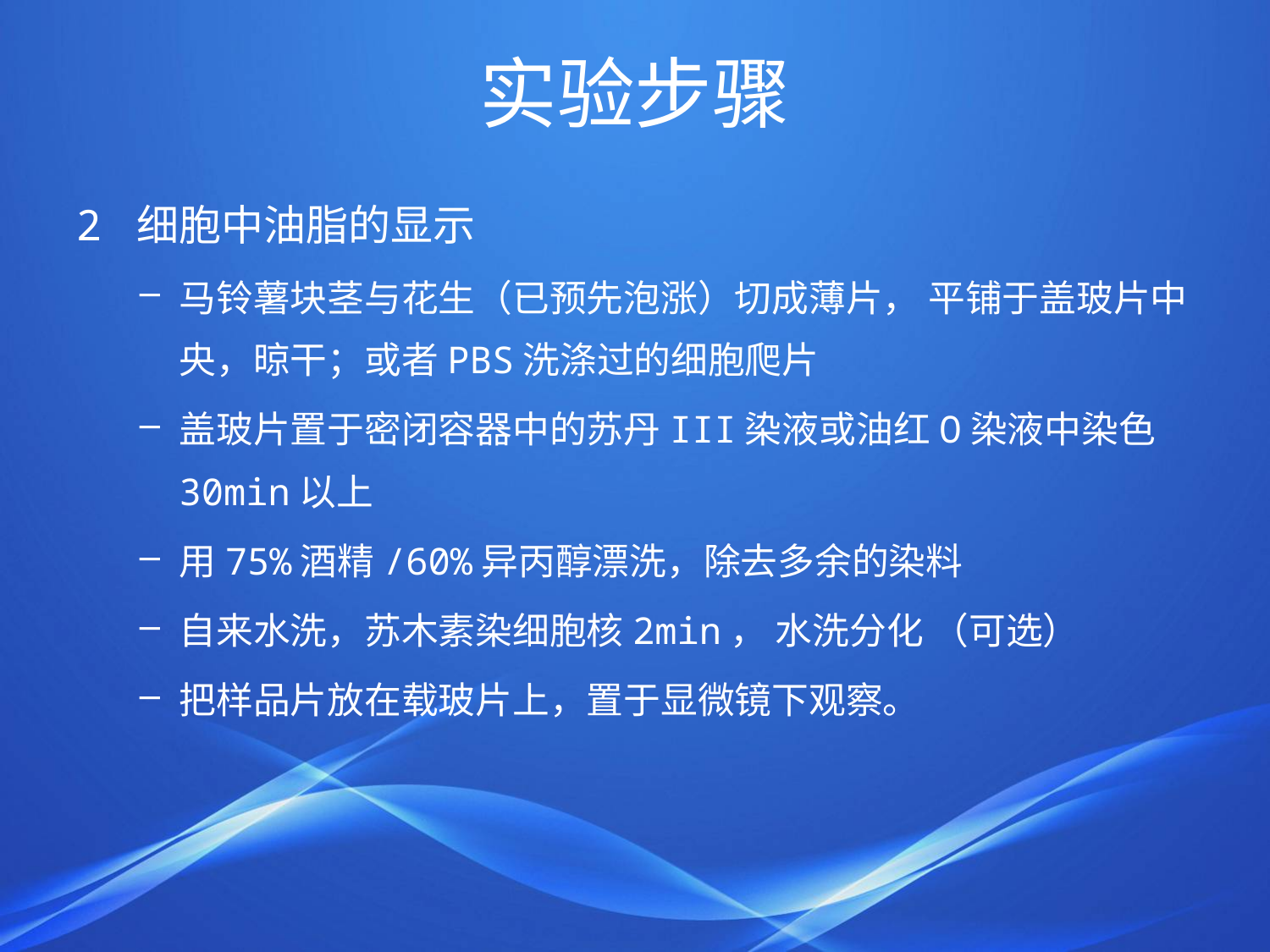

# 实验步骤
2 细胞中油脂的显示
马铃薯块茎与花生（已预先泡涨）切成薄片， 平铺于盖玻片中央，晾干；或者PBS洗涤过的细胞爬片
盖玻片置于密闭容器中的苏丹III染液或油红O染液中染色30min以上
用75%酒精/60%异丙醇漂洗，除去多余的染料
自来水洗，苏木素染细胞核2min， 水洗分化 （可选）
把样品片放在载玻片上，置于显微镜下观察。